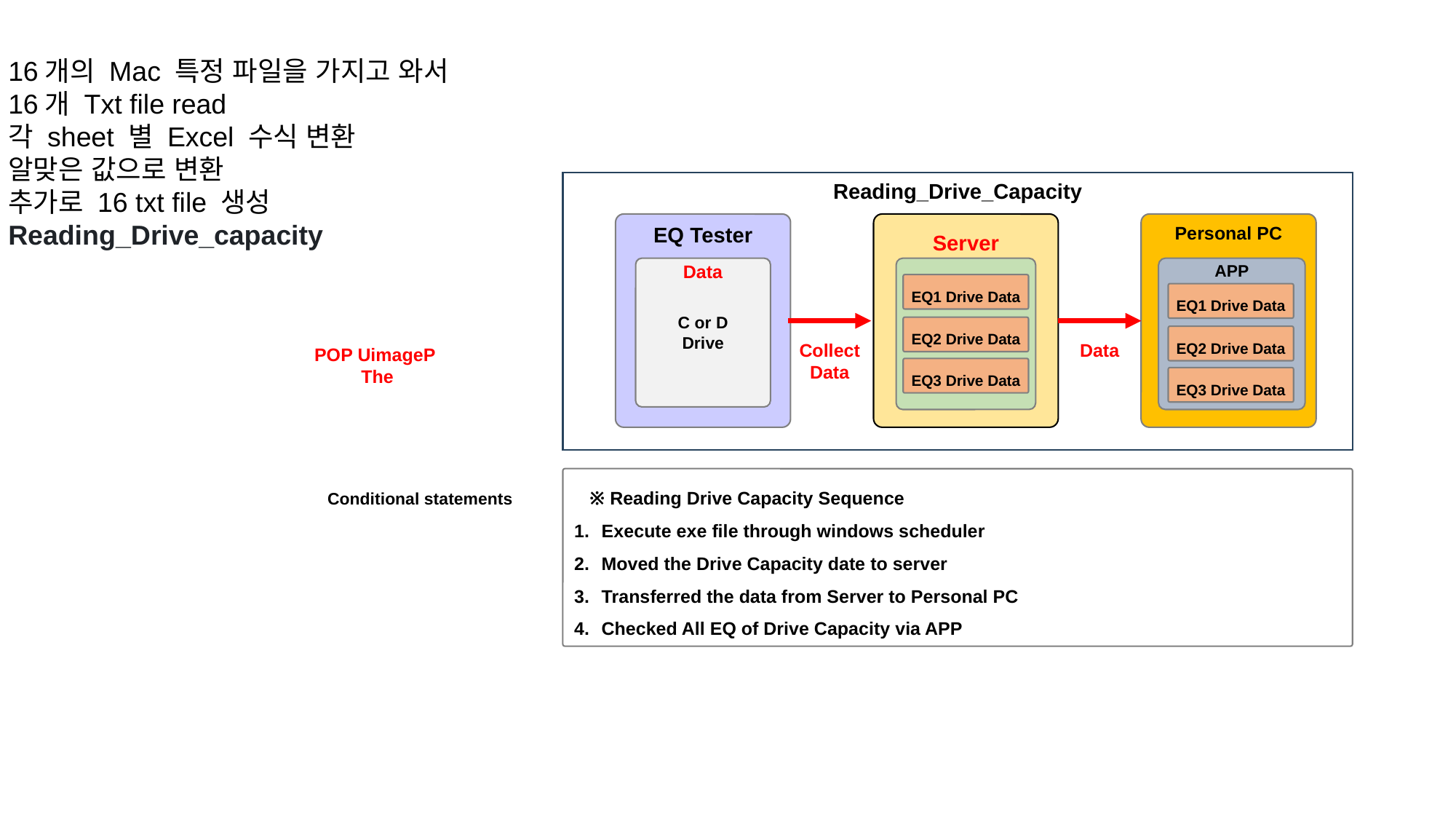

16개의 Mac 특정 파일을 가지고 와서
16개 Txt file read
각 sheet 별 Excel 수식 변환
알맞은 값으로 변환
추가로 16 txt file 생성
Reading_Drive_capacity
Reading_Drive_Capacity
EQ Tester
Server
Personal PC
APP
Data

EQ1 Drive Data
EQ1 Drive Data
C or D
Drive
EQ2 Drive Data
EQ2 Drive Data
Collect
Data
Data
POP UimageP
The
EQ3 Drive Data
EQ3 Drive Data
   ※ Reading Drive Capacity Sequence
Execute exe file through windows scheduler
Moved the Drive Capacity date to server
Transferred the data from Server to Personal PC
Checked All EQ of Drive Capacity via APP
Conditional statements